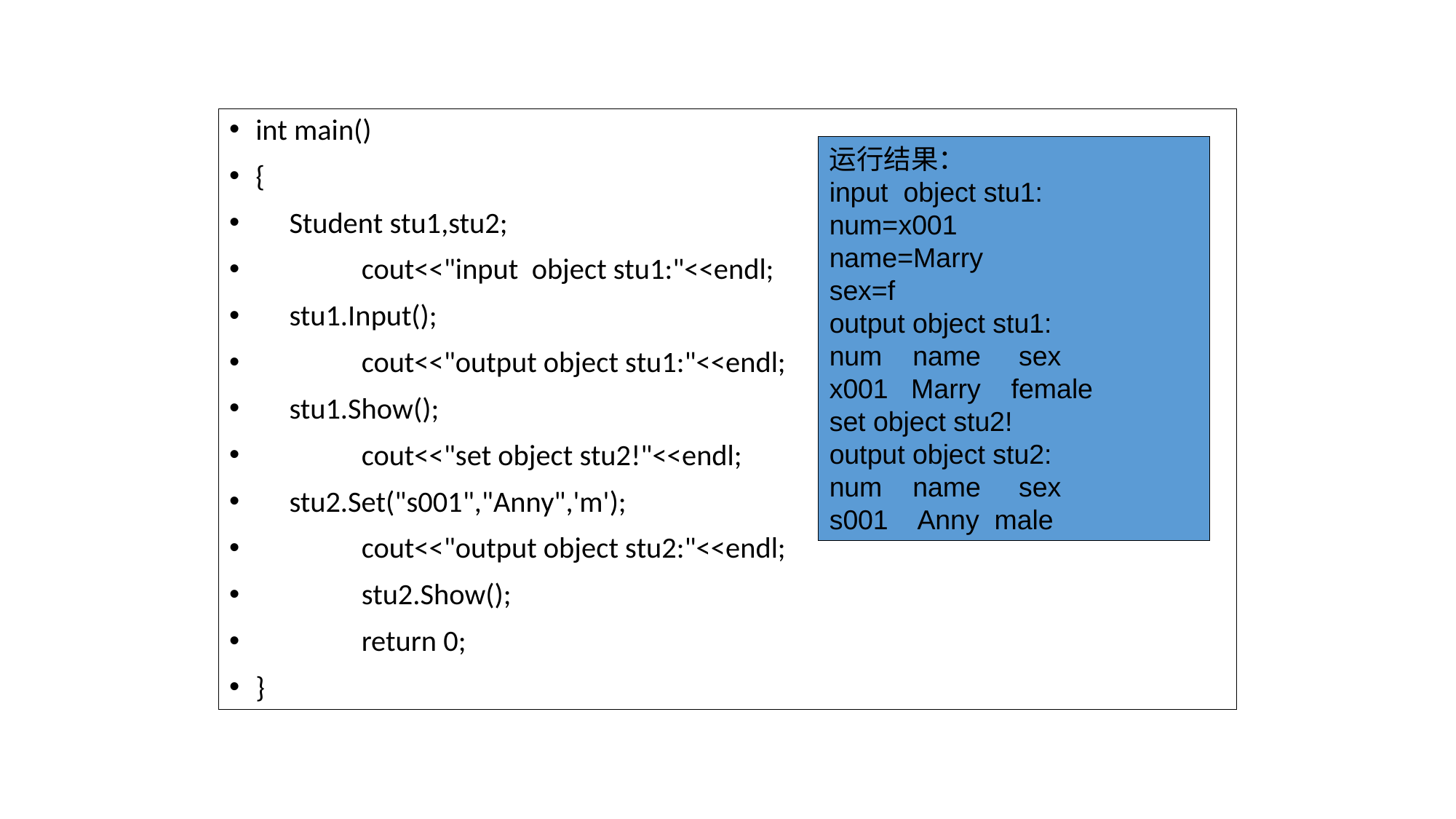

int main()
{
     Student stu1,stu2;
	cout<<"input  object stu1:"<<endl;
     stu1.Input();
	cout<<"output object stu1:"<<endl;
     stu1.Show();
	cout<<"set object stu2!"<<endl;
     stu2.Set("s001","Anny",'m');
	cout<<"output object stu2:"<<endl;
	stu2.Show();
	return 0;
}
运行结果：
input  object stu1:
num=x001
name=Marry
sex=f
output object stu1:
num    name     sex
x001   Marry    female
set object stu2!
output object stu2:
num    name     sex
s001    Anny  male